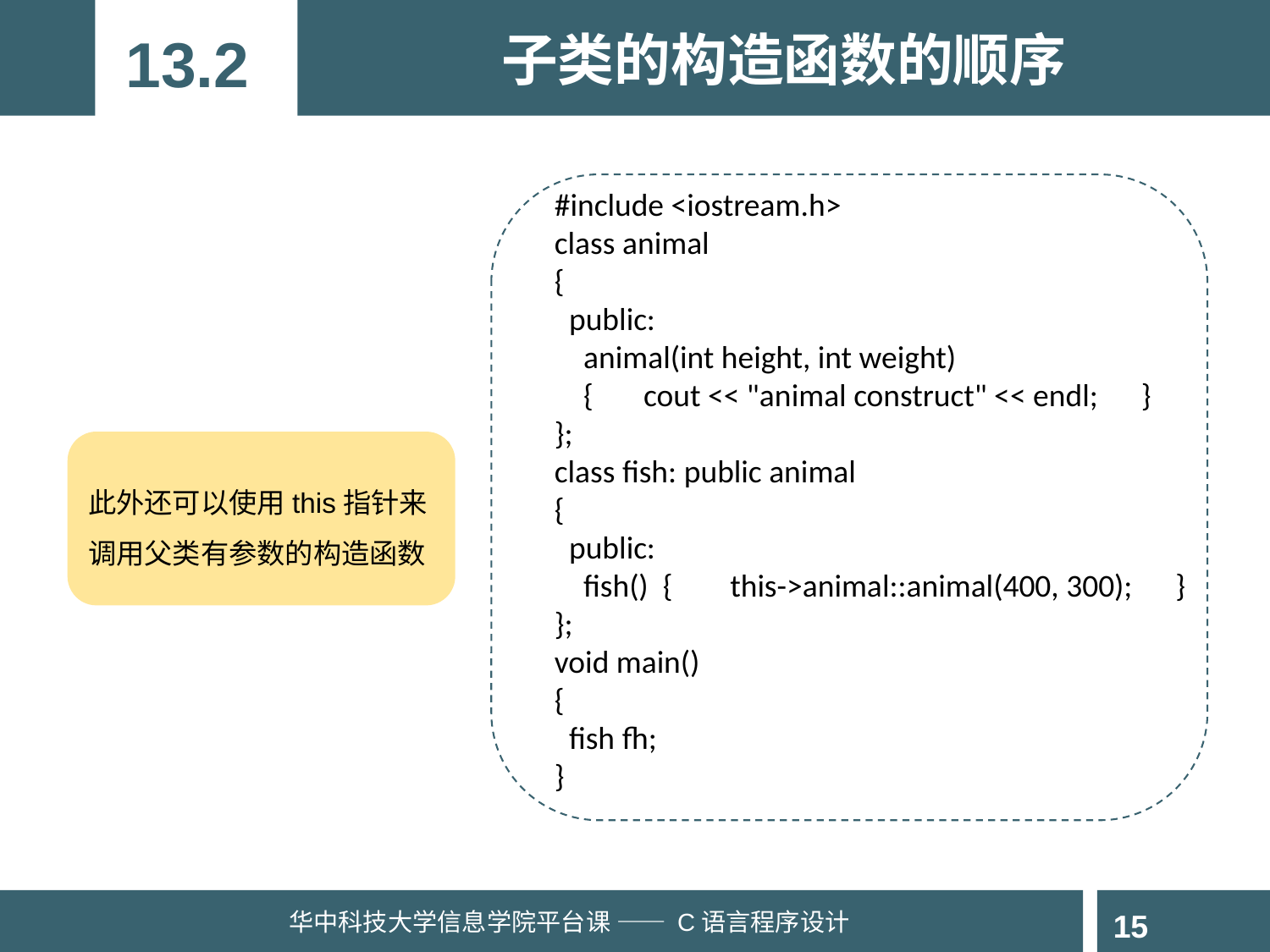

子类的构造函数的顺序
13.2

#include <iostream.h>
class animal
{
  public:
    animal(int height, int weight)
    {       cout << "animal construct" << endl;      }
};
class fish: public animal
{
  public:
    fish()  {        this->animal::animal(400, 300);      }
};
void main()
{
  fish fh;
}
此外还可以使用this指针来调用父类有参数的构造函数